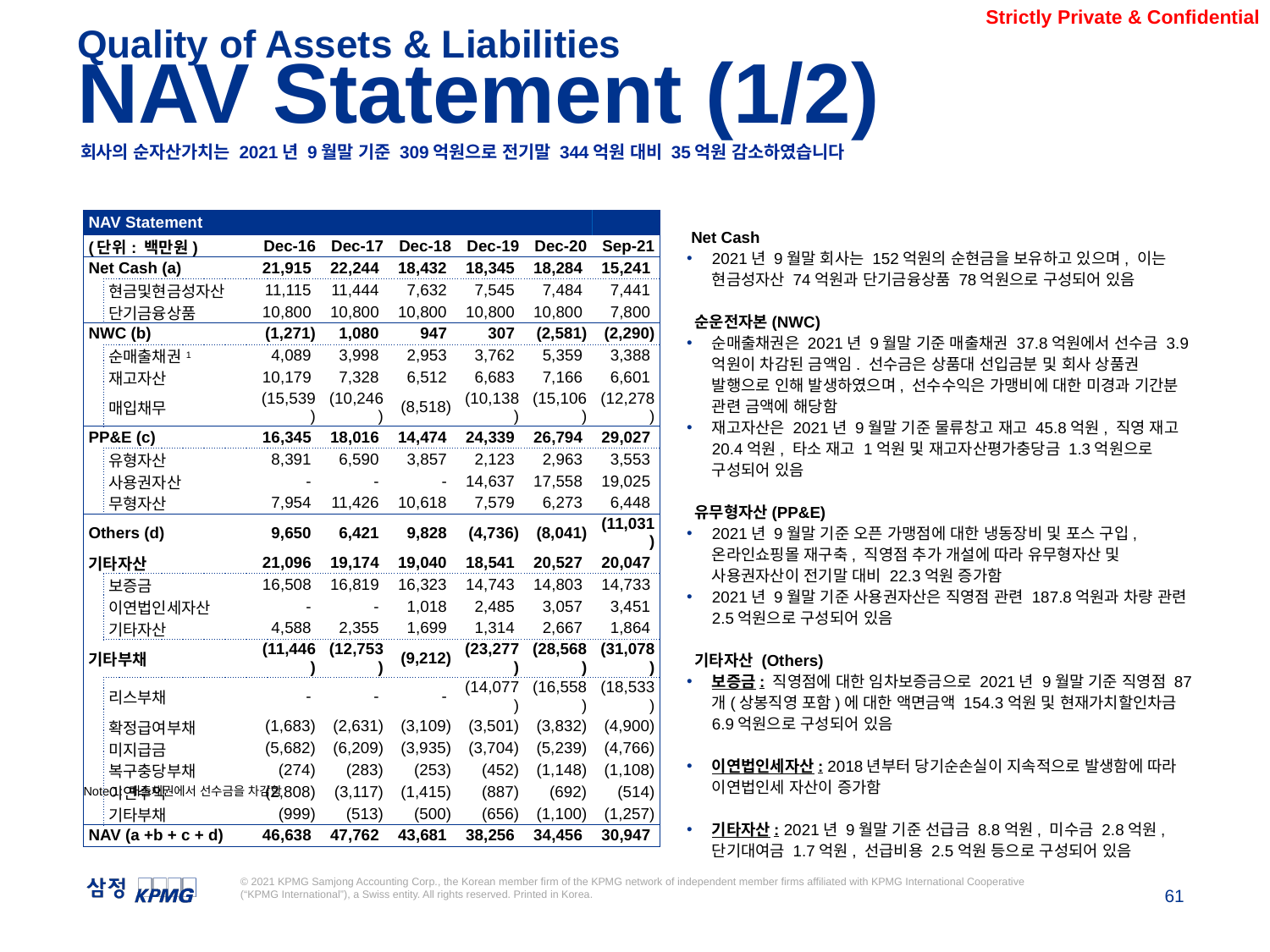

Quality of Assets & Liabilities
NAV Statement (1/2)
회사의 순자산가치는 2021년 9월말 기준 309억원으로 전기말 344억원 대비 35억원 감소하였습니다

| NAV Statement |  |  |  |  |  |  |  |
| --- | --- | --- | --- | --- | --- | --- | --- |
| (단위: 백만원) |  | Dec-16 | Dec-17 | Dec-18 | Dec-19 | Dec-20 | Sep-21 |
| Net Cash (a) |  | 21,915 | 22,244 | 18,432 | 18,345 | 18,284 | 15,241 |
|  | 현금및현금성자산 | 11,115 | 11,444 | 7,632 | 7,545 | 7,484 | 7,441 |
|  | 단기금융상품 | 10,800 | 10,800 | 10,800 | 10,800 | 10,800 | 7,800 |
| NWC (b) |  | (1,271) | 1,080 | 947 | 307 | (2,581) | (2,290) |
|  | 순매출채권1 | 4,089 | 3,998 | 2,953 | 3,762 | 5,359 | 3,388 |
|  | 재고자산 | 10,179 | 7,328 | 6,512 | 6,683 | 7,166 | 6,601 |
|  | 매입채무 | (15,539) | (10,246) | (8,518) | (10,138) | (15,106) | (12,278) |
| PP&E (c) |  | 16,345 | 18,016 | 14,474 | 24,339 | 26,794 | 29,027 |
|  | 유형자산 | 8,391 | 6,590 | 3,857 | 2,123 | 2,963 | 3,553 |
|  | 사용권자산 | - | - | - | 14,637 | 17,558 | 19,025 |
|  | 무형자산 | 7,954 | 11,426 | 10,618 | 7,579 | 6,273 | 6,448 |
| Others (d) |  | 9,650 | 6,421 | 9,828 | (4,736) | (8,041) | (11,031) |
| 기타자산 |  | 21,096 | 19,174 | 19,040 | 18,541 | 20,527 | 20,047 |
|  | 보증금 | 16,508 | 16,819 | 16,323 | 14,743 | 14,803 | 14,733 |
|  | 이연법인세자산 | - | - | 1,018 | 2,485 | 3,057 | 3,451 |
|  | 기타자산 | 4,588 | 2,355 | 1,699 | 1,314 | 2,667 | 1,864 |
| 기타부채 |  | (11,446) | (12,753) | (9,212) | (23,277) | (28,568) | (31,078) |
|  | 리스부채 | - | - | - | (14,077) | (16,558) | (18,533) |
|  | 확정급여부채 | (1,683) | (2,631) | (3,109) | (3,501) | (3,832) | (4,900) |
|  | 미지급금 | (5,682) | (6,209) | (3,935) | (3,704) | (5,239) | (4,766) |
|  | 복구충당부채 | (274) | (283) | (253) | (452) | (1,148) | (1,108) |
|  | 이연수익 | (2,808) | (3,117) | (1,415) | (887) | (692) | (514) |
|  | 기타부채 | (999) | (513) | (500) | (656) | (1,100) | (1,257) |
| NAV (a +b + c + d) |  | 46,638 | 47,762 | 43,681 | 38,256 | 34,456 | 30,947 |
 Net Cash
2021년 9월말 회사는 152억원의 순현금을 보유하고 있으며, 이는 현금성자산 74억원과 단기금융상품 78억원으로 구성되어 있음

 순운전자본(NWC)
순매출채권은 2021년 9월말 기준 매출채권 37.8억원에서 선수금 3.9억원이 차감된 금액임. 선수금은 상품대 선입금분 및 회사 상품권 발행으로 인해 발생하였으며, 선수수익은 가맹비에 대한 미경과 기간분 관련 금액에 해당함
재고자산은 2021년 9월말 기준 물류창고 재고 45.8억원, 직영 재고 20.4억원, 타소 재고 1억원 및 재고자산평가충당금 1.3억원으로 구성되어 있음

 유무형자산(PP&E)
2021년 9월말 기준 오픈 가맹점에 대한 냉동장비 및 포스 구입, 온라인쇼핑몰 재구축, 직영점 추가 개설에 따라 유무형자산 및 사용권자산이 전기말 대비 22.3억원 증가함
2021년 9월말 기준 사용권자산은 직영점 관련 187.8억원과 차량 관련 2.5억원으로 구성되어 있음

 기타자산 (Others)
보증금: 직영점에 대한 임차보증금으로 2021년 9월말 기준 직영점 87개(상봉직영 포함)에 대한 액면금액 154.3억원 및 현재가치할인차금 6.9억원으로 구성되어 있음

이연법인세자산: 2018년부터 당기순손실이 지속적으로 발생함에 따라 이연법인세 자산이 증가함

기타자산: 2021년 9월말 기준 선급금 8.8억원, 미수금 2.8억원, 단기대여금 1.7억원, 선급비용 2.5억원 등으로 구성되어 있음

Note 1: 매출채권에서 선수금을 차감함